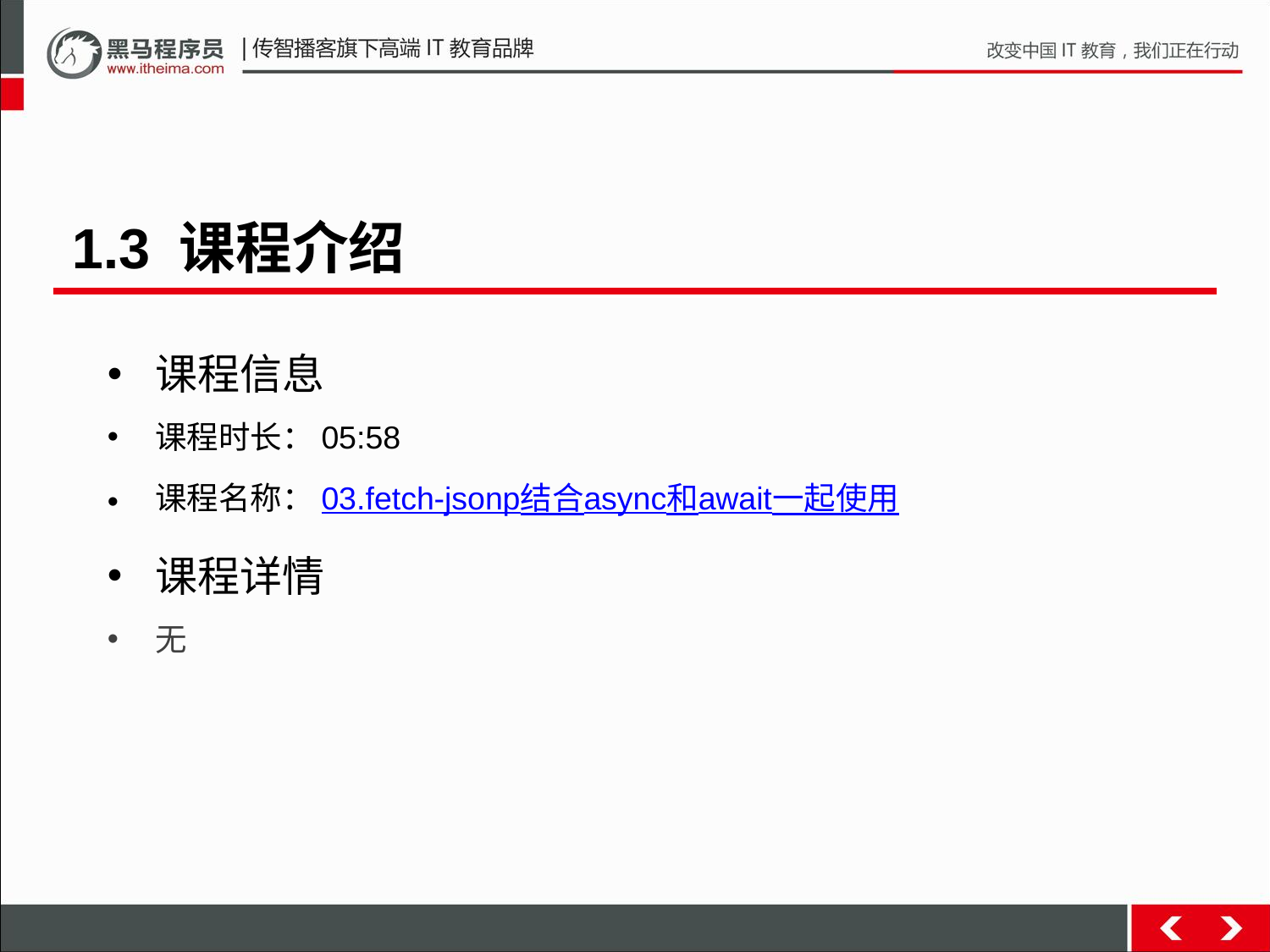

1.3 课程介绍
课程信息
课程时长：05:58
课程名称：03.fetch-jsonp结合async和await一起使用
课程详情
无